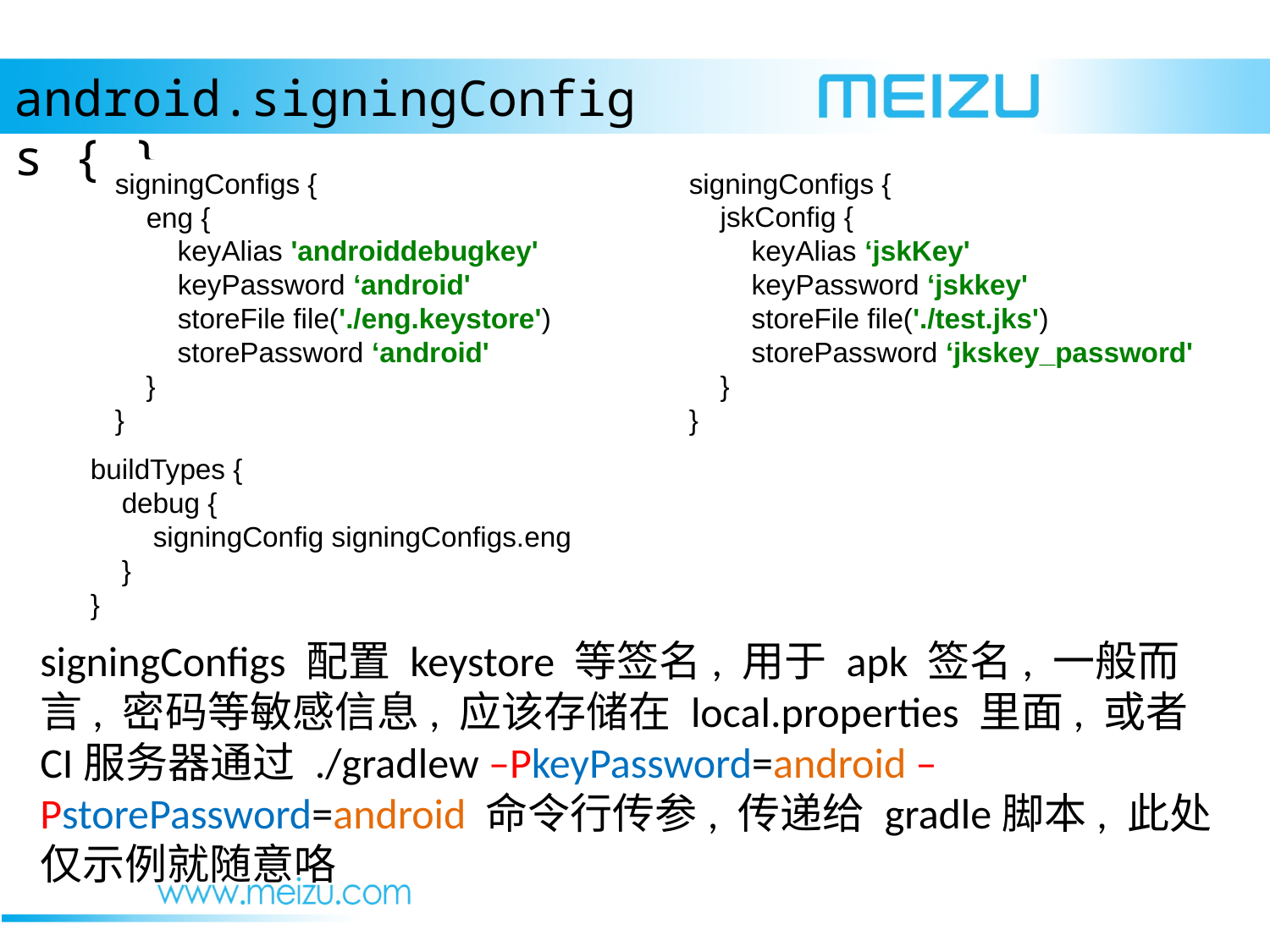

android.signingConfigs { }
signingConfigs {
    jskConfig {
        keyAlias ‘jskKey'
        keyPassword ‘jskkey'
        storeFile file('./test.jks')
        storePassword ‘jkskey_password'
    }
}
signingConfigs {
    eng {
        keyAlias 'androiddebugkey'
        keyPassword ‘android'
        storeFile file('./eng.keystore')
        storePassword ‘android'
    }
}
buildTypes {
    debug {
        signingConfig signingConfigs.eng
    }
}
signingConfigs 配置 keystore 等签名, 用于 apk 签名, 一般而言, 密码等敏感信息, 应该存储在 local.properties 里面, 或者CI服务器通过 ./gradlew –PkeyPassword=android –PstorePassword=android 命令行传参, 传递给 gradle脚本, 此处仅示例就随意咯